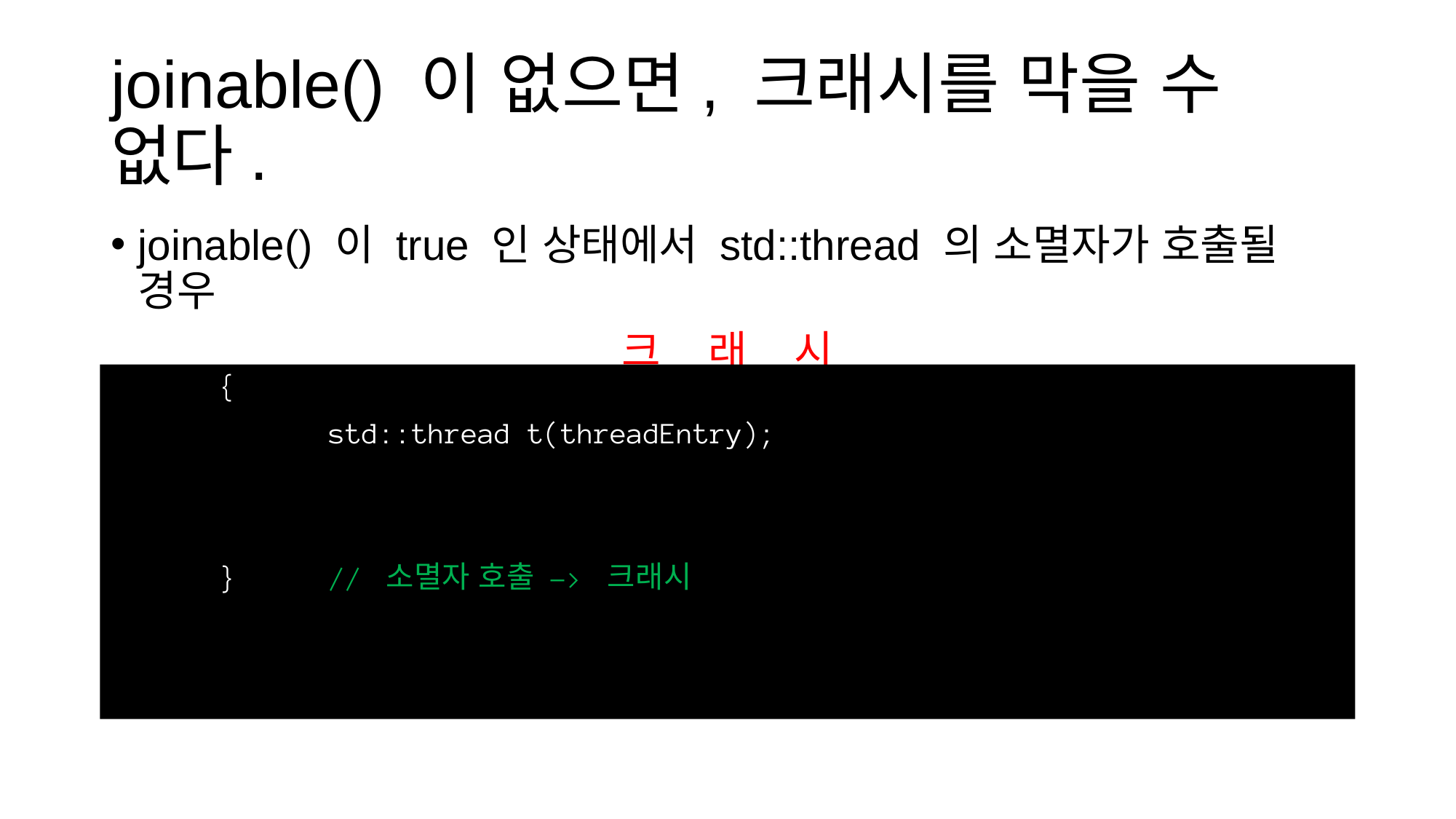

# joinable() 이 없으면, 크래시를 막을 수 없다.
joinable() 이 true 인 상태에서 std::thread 의 소멸자가 호출될 경우
크    래    시
	{
		std::thread t(threadEntry);

	}	// 소멸자 호출 -> 크래시